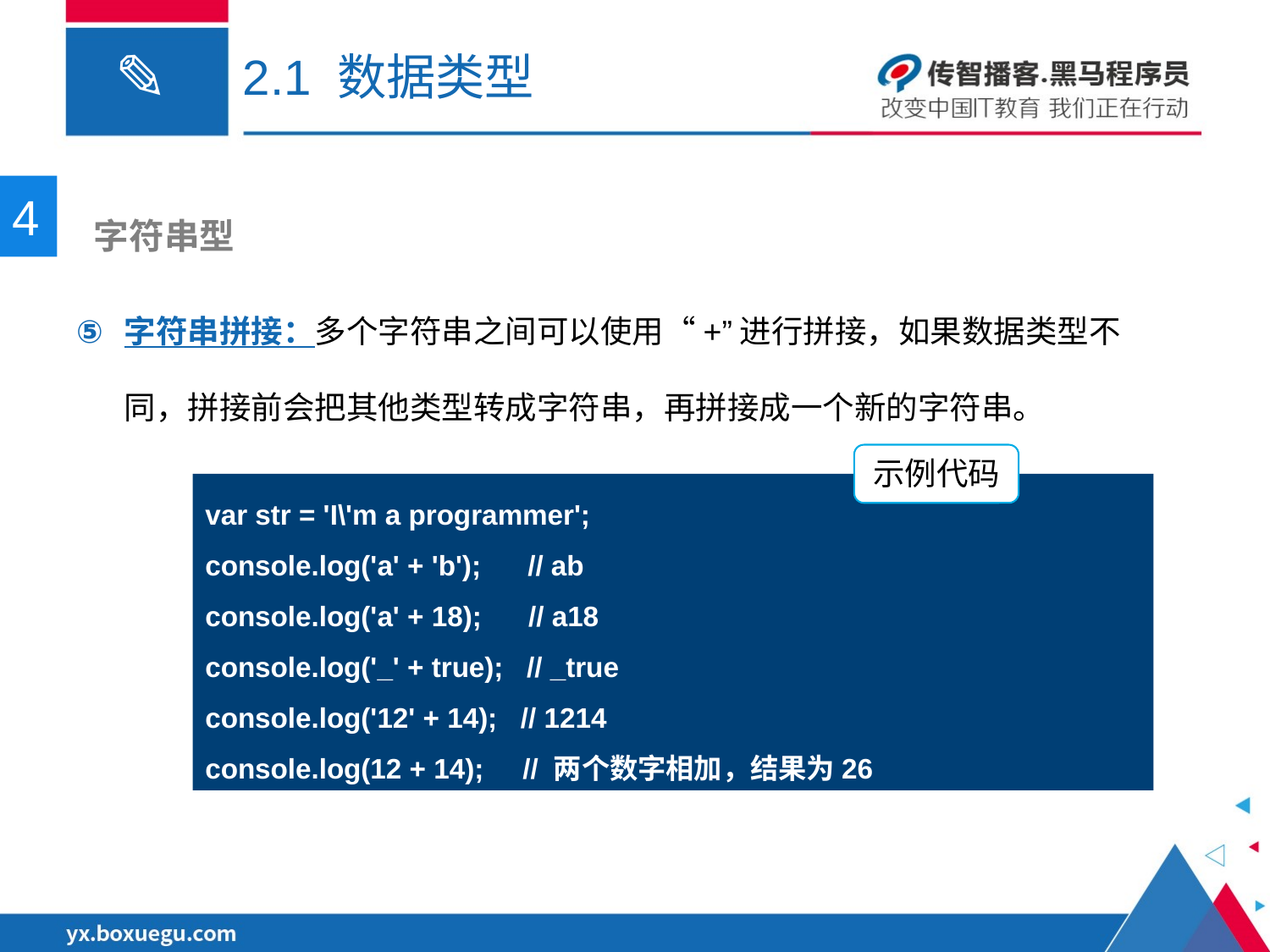

# 2.1 数据类型

4
  字符串型
字符串拼接：多个字符串之间可以使用“+”进行拼接，如果数据类型不同，拼接前会把其他类型转成字符串，再拼接成一个新的字符串。
示例代码
var str = 'I\'m a programmer';
console.log('a' + 'b');      // ab
console.log('a' + 18);      // a18
console.log('_' + true);   // _true
console.log('12' + 14);   // 1214
console.log(12 + 14);     // 两个数字相加，结果为26